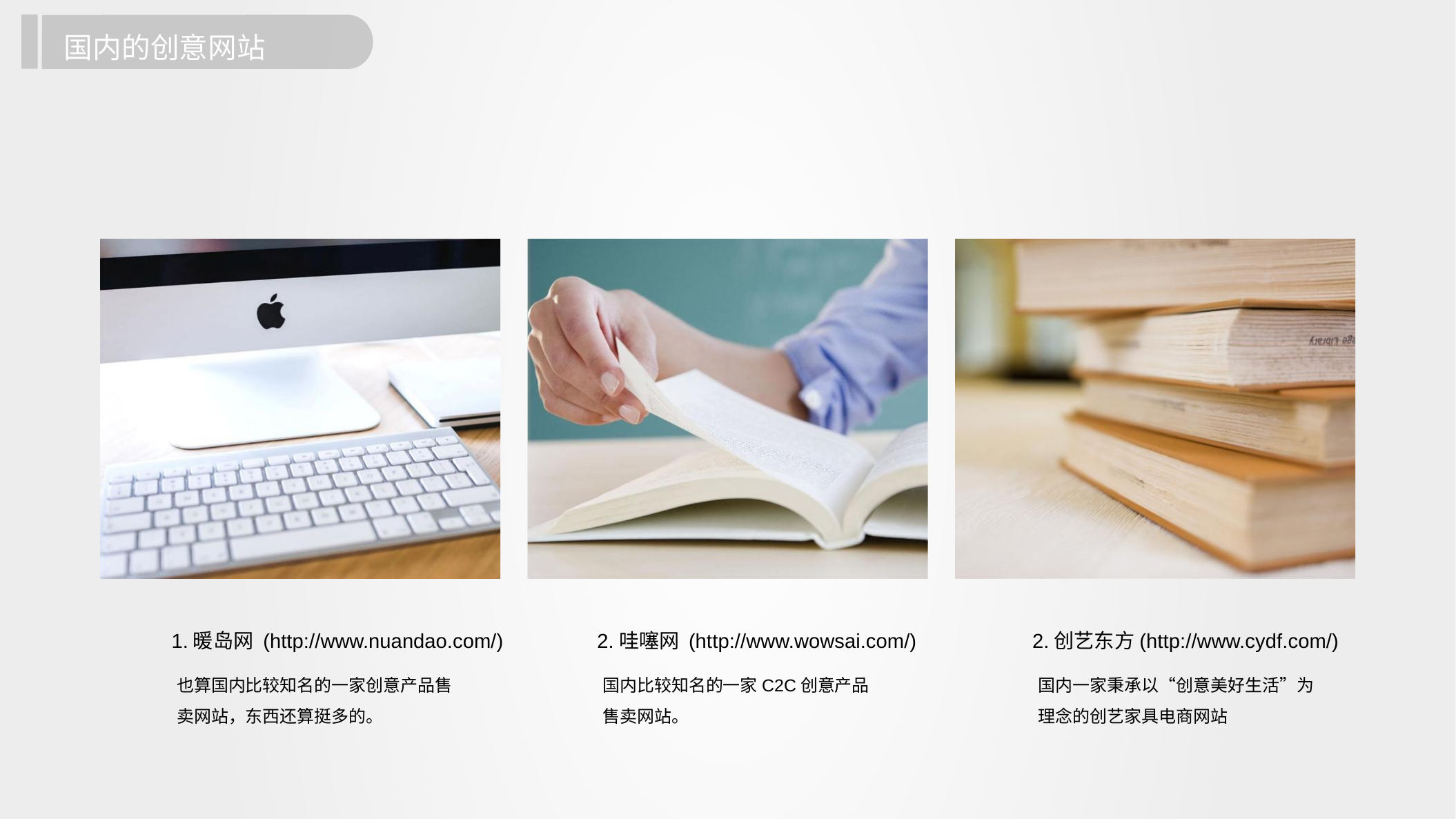

国内的创意网站

1.暖岛网 (http://www.nuandao.com/)
2.哇噻网 (http://www.wowsai.com/)
2.创艺东方(http://www.cydf.com/)
也算国内比较知名的一家创意产品售卖网站，东西还算挺多的。
国内比较知名的一家C2C创意产品售卖网站。
国内一家秉承以“创意美好生活”为理念的创艺家具电商网站